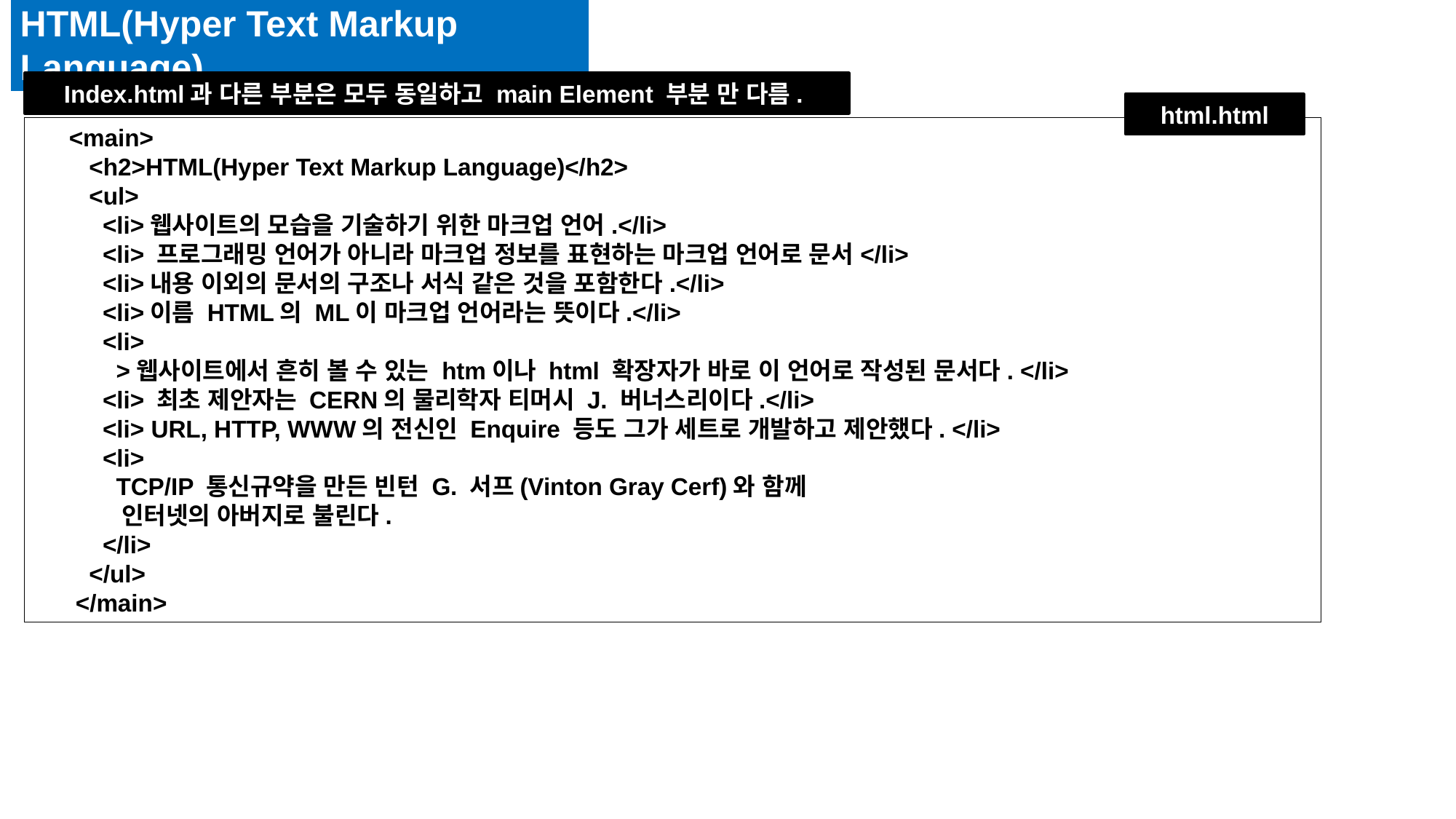

HTML(Hyper Text Markup Language)
Index.html과 다른 부분은 모두 동일하고 main Element 부분 만 다름.
html.html
     <main>
        <h2>HTML(Hyper Text Markup Language)</h2>
        <ul>
          <li>웹사이트의 모습을 기술하기 위한 마크업 언어.</li>
          <li> 프로그래밍 언어가 아니라 마크업 정보를 표현하는 마크업 언어로 문서</li>
          <li>내용 이외의 문서의 구조나 서식 같은 것을 포함한다.</li>
          <li>이름 HTML의 ML이 마크업 언어라는 뜻이다.</li>
          <li>
            >웹사이트에서 흔히 볼 수 있는 htm이나 html 확장자가 바로 이 언어로 작성된 문서다. </li>
          <li> 최초 제안자는 CERN의 물리학자 티머시 J. 버너스리이다.</li>
          <li> URL, HTTP, WWW의 전신인 Enquire 등도 그가 세트로 개발하고 제안했다. </li>
          <li>
            TCP/IP 통신규약을 만든 빈턴 G. 서프(Vinton Gray Cerf)와 함께
            인터넷의 아버지로 불린다.
          </li>
        </ul>
      </main>